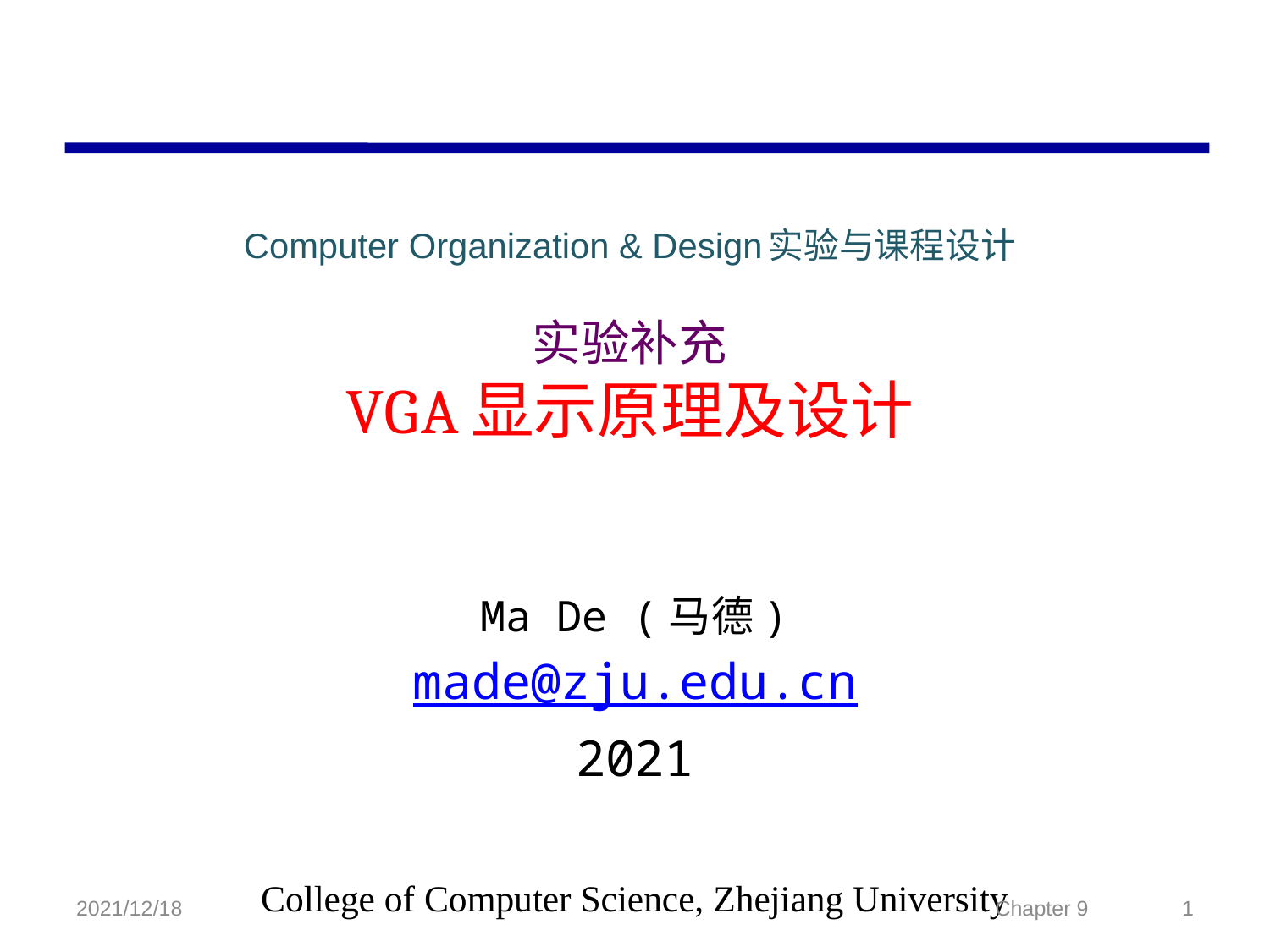

# Computer Organization & Design实验与课程设计 实验补充 VGA显示原理及设计
Ma De (马德)
made@zju.edu.cn
2021
College of Computer Science, Zhejiang University
2021/12/18
Chapter 9
1